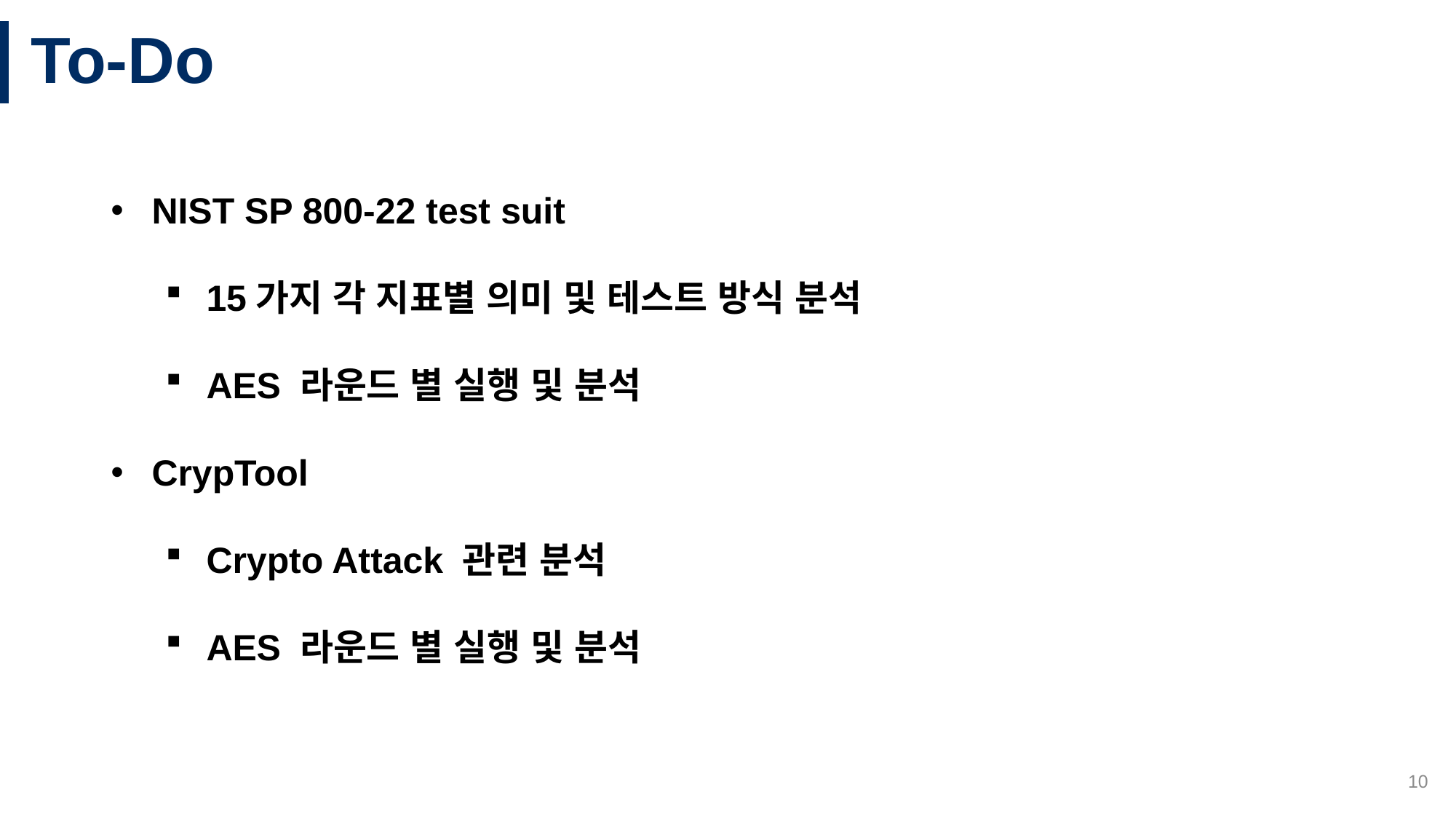

# To-Do
NIST SP 800-22 test suit
15가지 각 지표별 의미 및 테스트 방식 분석
AES 라운드 별 실행 및 분석
CrypTool
Crypto Attack 관련 분석
AES 라운드 별 실행 및 분석
10